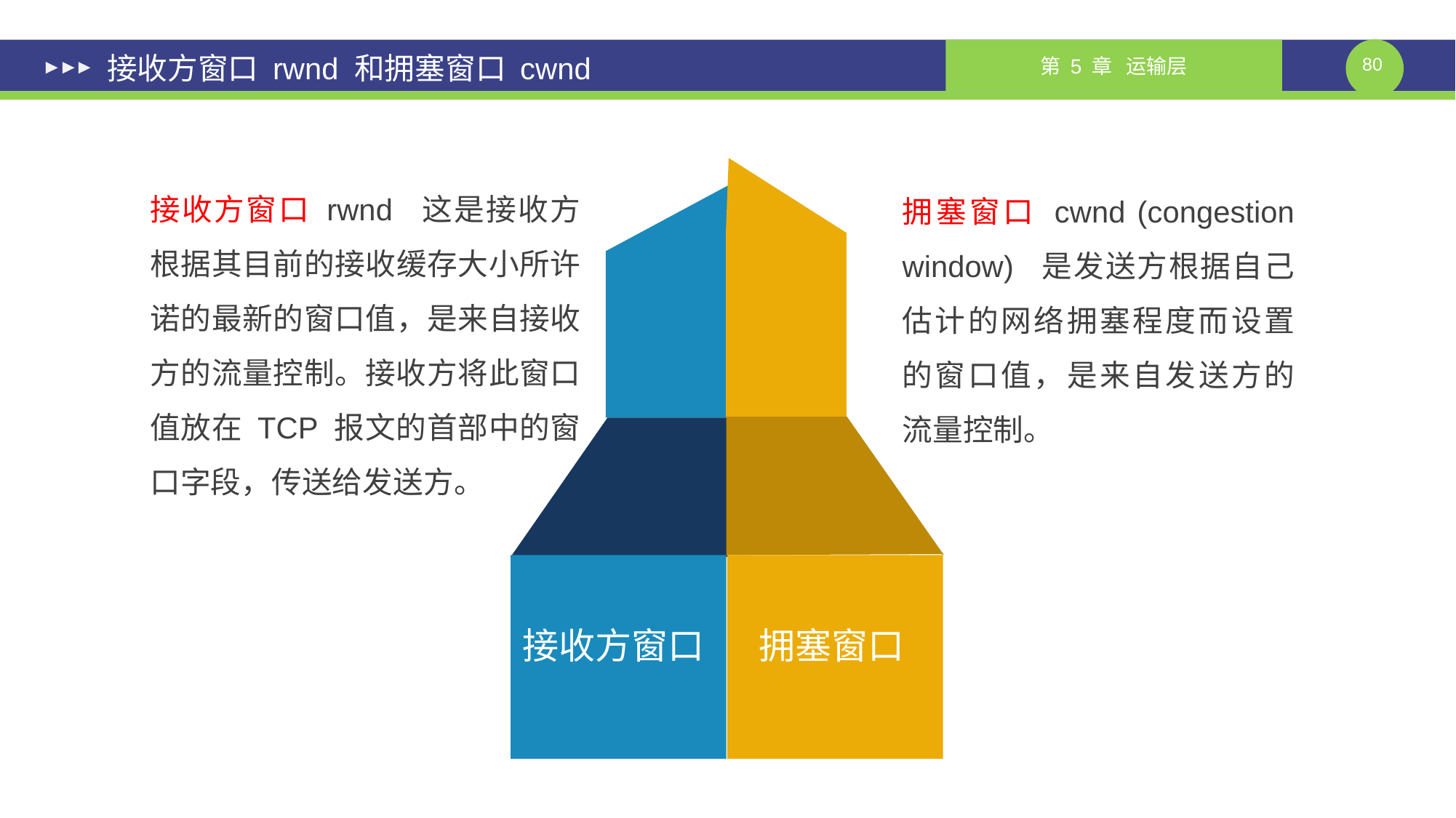

# 接收方窗口 rwnd 和拥塞窗口 cwnd

接收方窗口 rwnd  这是接收方根据其目前的接收缓存大小所许诺的最新的窗口值，是来自接收方的流量控制。接收方将此窗口值放在 TCP 报文的首部中的窗口字段，传送给发送方。
拥塞窗口 cwnd (congestion window)  是发送方根据自己估计的网络拥塞程度而设置的窗口值，是来自发送方的流量控制。

接收方窗口
拥塞窗口
课件制作人：谢钧  谢希仁